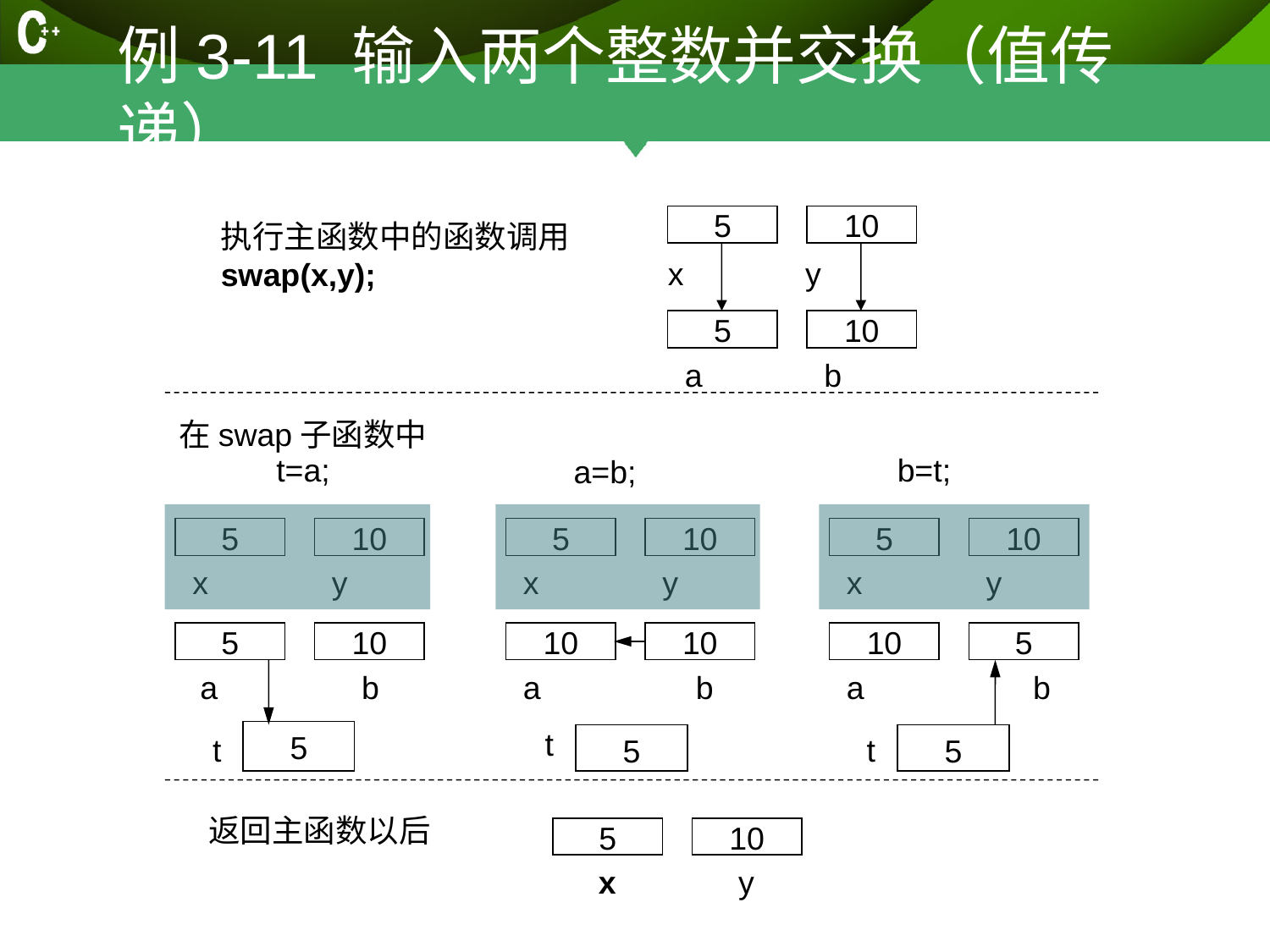

# 例3-11 输入两个整数并交换（值传递）
5
10
执行主函数中的函数调用swap(x,y);

  x
  y
5
10
  a
  b

在swap子函数中
t=a;
b=t;
a=b;

5
10
5
10
5
10
  x
  y
  x
  y
  x
  y
5
10
10
10
10
5

  a
  b
  b
  a
  a
  b
5
t
5
5
t
t

返回主函数以后
5
10
x
y